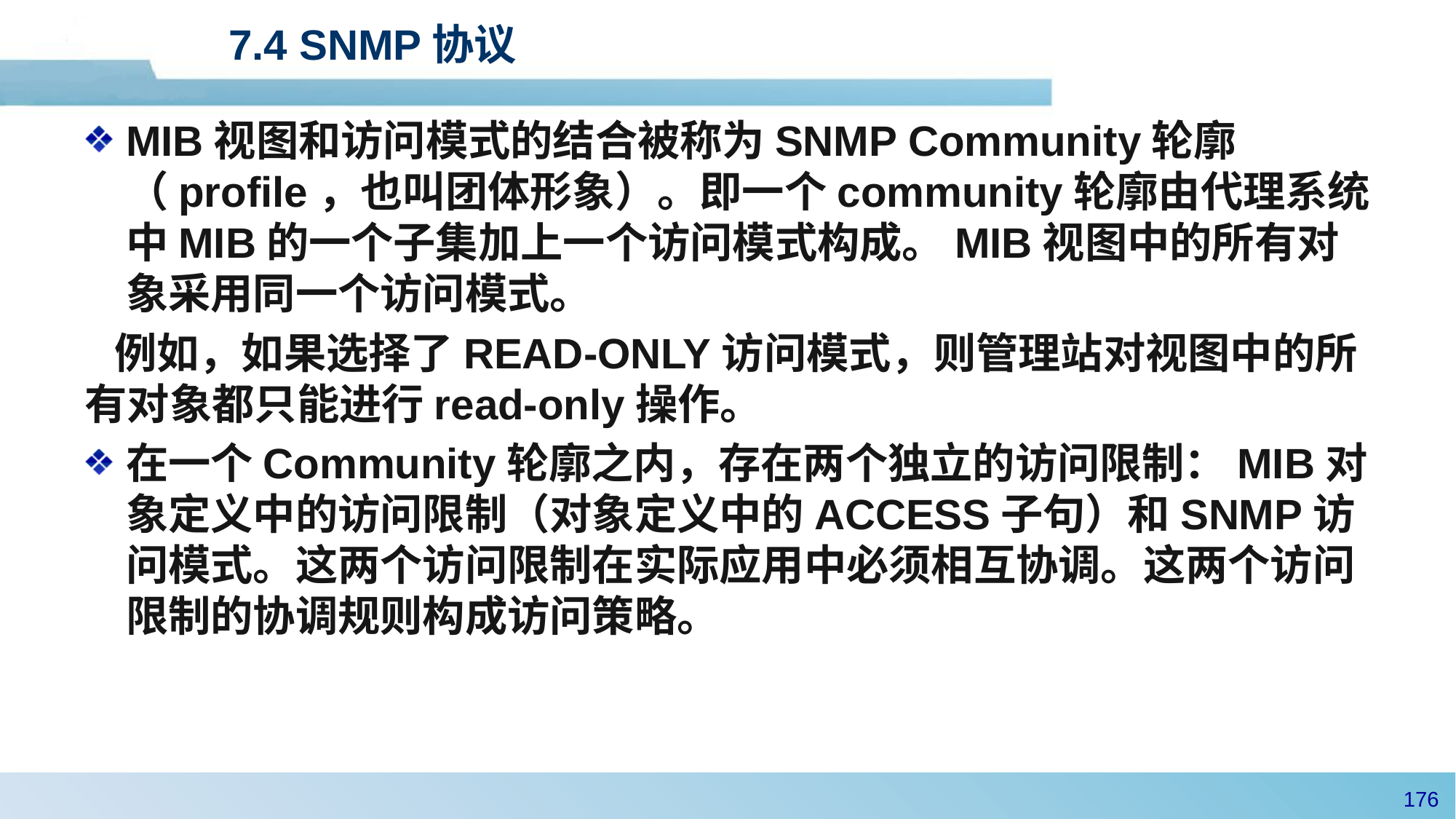

# 7.4 SNMP协议
MIB视图和访问模式的结合被称为SNMP Community轮廓（profile，也叫团体形象）。即一个community轮廓由代理系统中MIB的一个子集加上一个访问模式构成。MIB视图中的所有对象采用同一个访问模式。
  例如，如果选择了READ-ONLY访问模式，则管理站对视图中的所有对象都只能进行read-only操作。
在一个Community轮廓之内，存在两个独立的访问限制：MIB对象定义中的访问限制（对象定义中的ACCESS子句）和SNMP访问模式。这两个访问限制在实际应用中必须相互协调。这两个访问限制的协调规则构成访问策略。
176